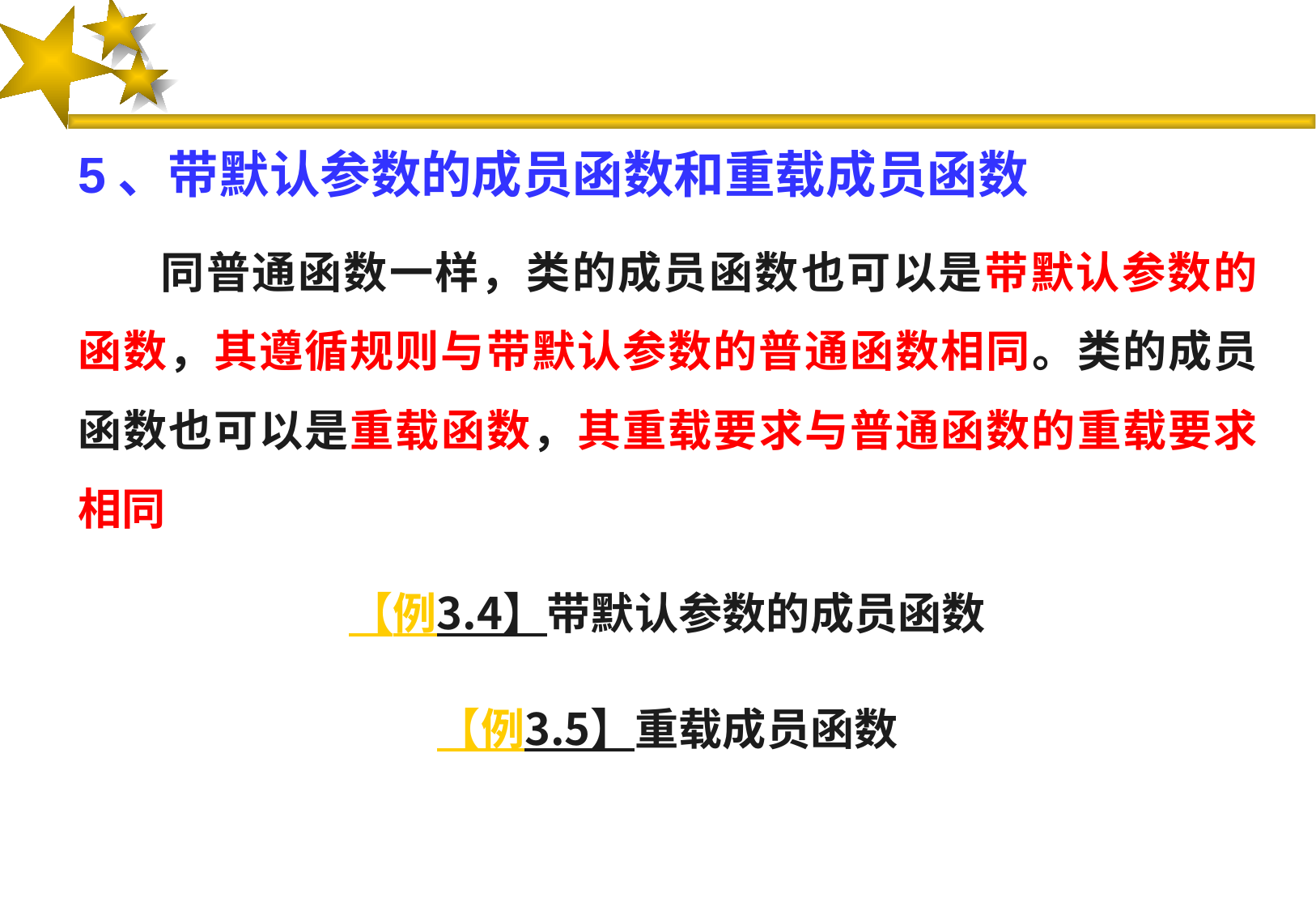

#
5、带默认参数的成员函数和重载成员函数
同普通函数一样，类的成员函数也可以是带默认参数的函数，其遵循规则与带默认参数的普通函数相同。类的成员函数也可以是重载函数，其重载要求与普通函数的重载要求相同
【例3.4】带默认参数的成员函数
【例3.5】重载成员函数